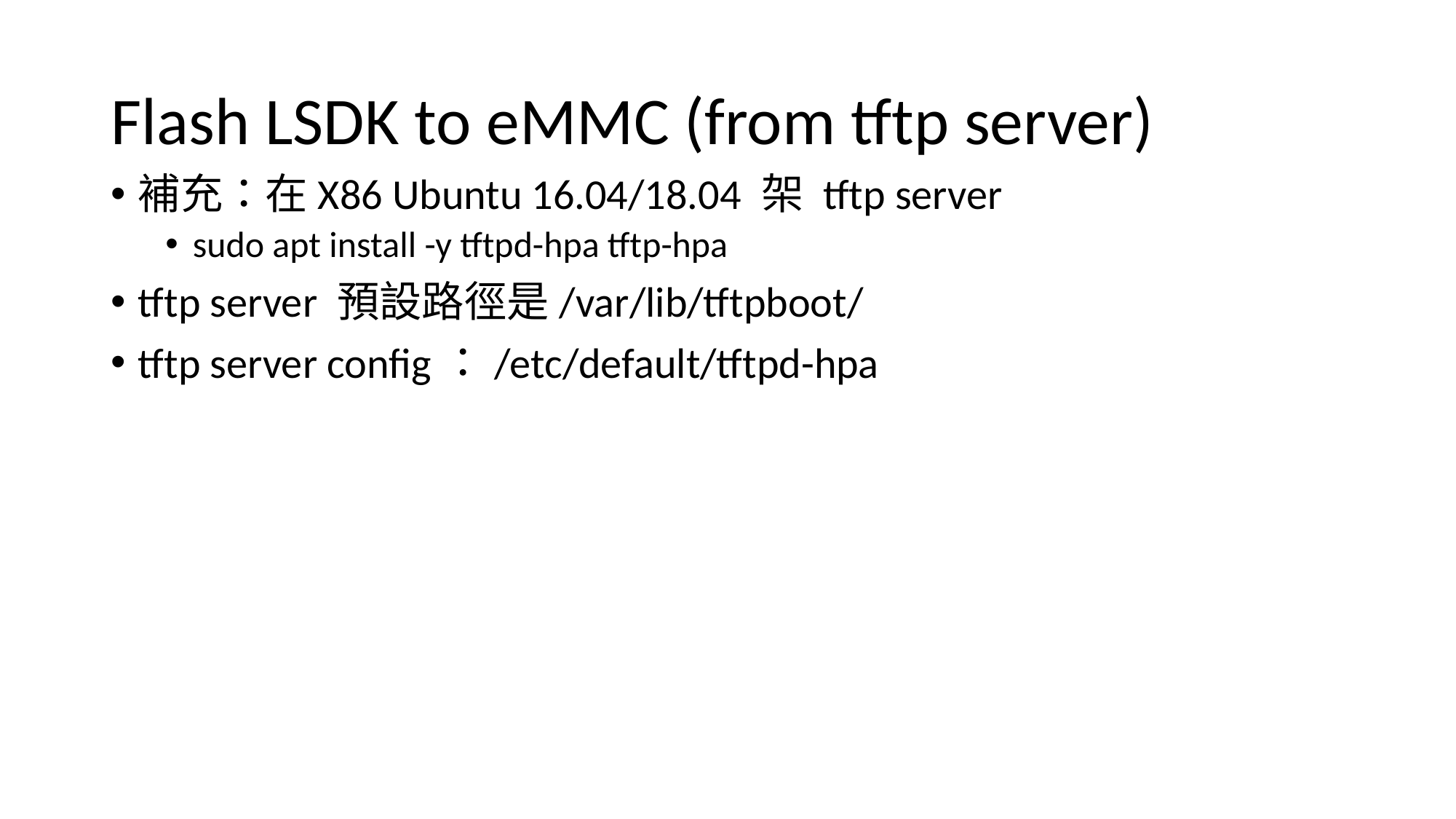

# Flash LSDK to eMMC (from tftp server)
補充：在X86 Ubuntu 16.04/18.04 架 tftp server
sudo apt install -y tftpd-hpa tftp-hpa
tftp server 預設路徑是/var/lib/tftpboot/
tftp server config：/etc/default/tftpd-hpa